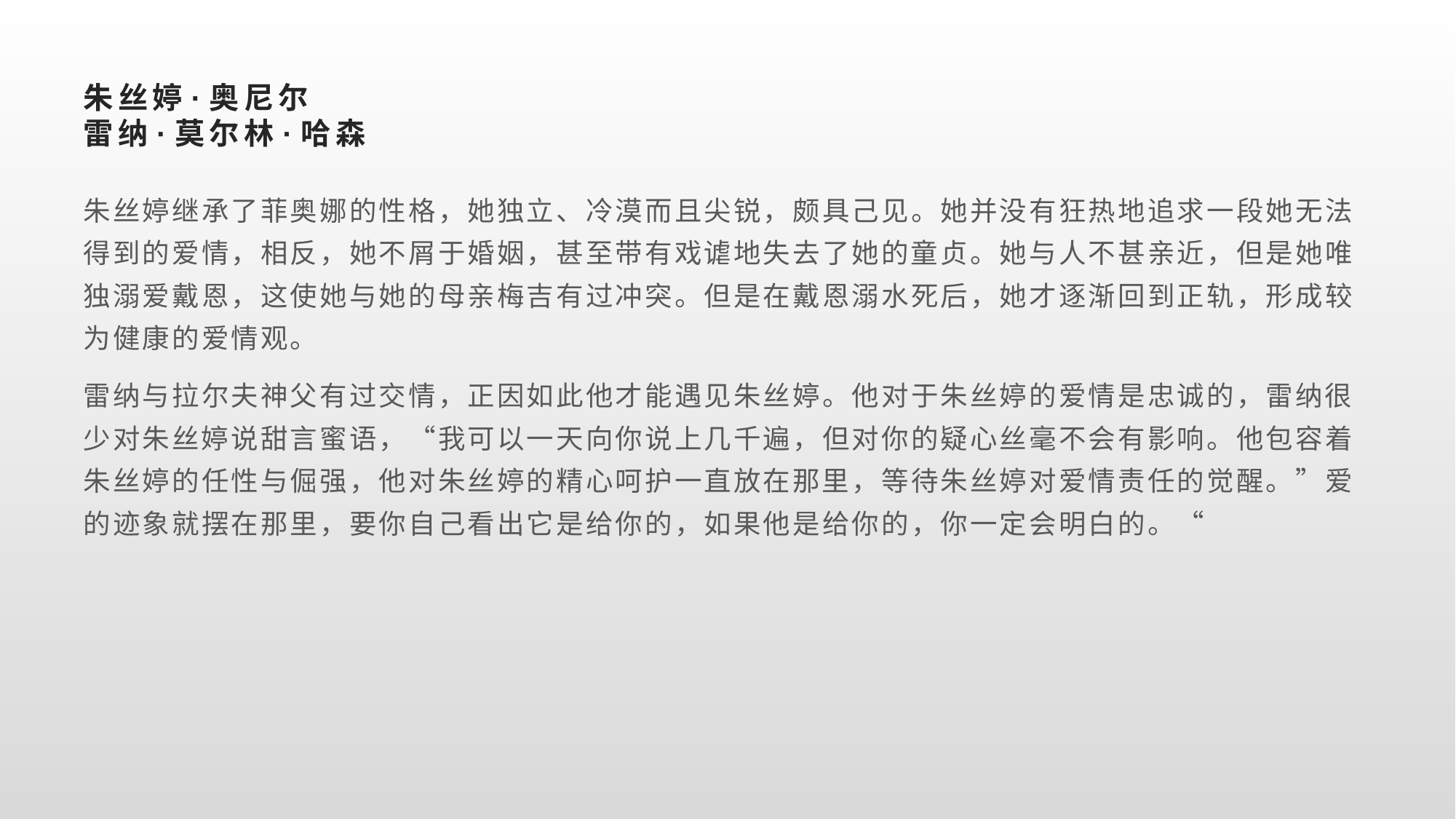

# 朱丝婷·奥尼尔 雷纳·莫尔林·哈森
朱丝婷继承了菲奥娜的性格，她独立、冷漠而且尖锐，颇具己见。她并没有狂热地追求一段她无法得到的爱情，相反，她不屑于婚姻，甚至带有戏谑地失去了她的童贞。她与人不甚亲近，但是她唯独溺爱戴恩，这使她与她的母亲梅吉有过冲突。但是在戴恩溺水死后，她才逐渐回到正轨，形成较为健康的爱情观。
雷纳与拉尔夫神父有过交情，正因如此他才能遇见朱丝婷。他对于朱丝婷的爱情是忠诚的，雷纳很少对朱丝婷说甜言蜜语，“我可以一天向你说上几千遍，但对你的疑心丝毫不会有影响。他包容着朱丝婷的任性与倔强，他对朱丝婷的精心呵护一直放在那里，等待朱丝婷对爱情责任的觉醒。”爱的迹象就摆在那里，要你自己看出它是给你的，如果他是给你的，你一定会明白的。“